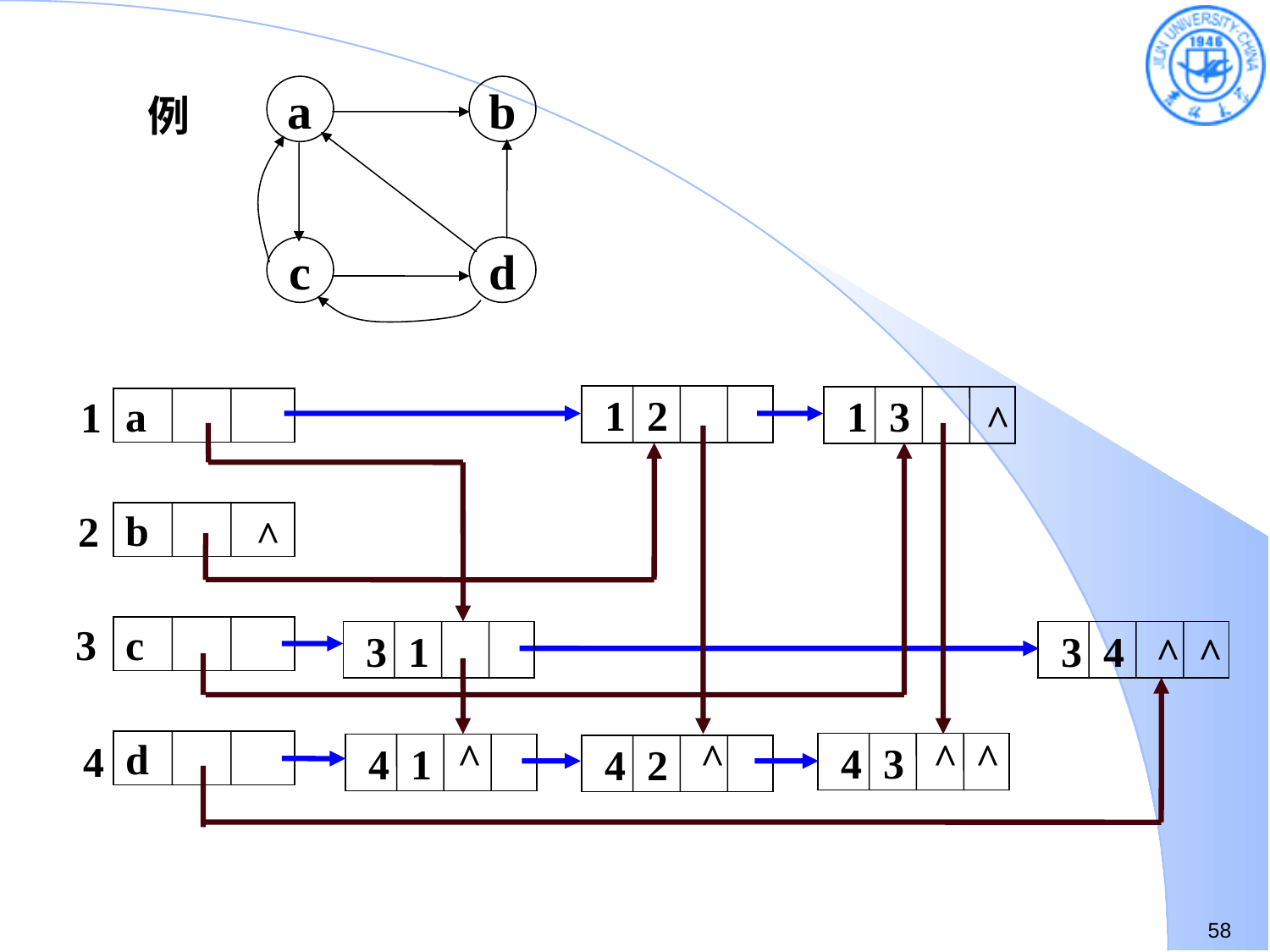

a
b

c
d

例

1
a

2
b

3
c

4
d

 1  2
 1  3
 3  1
 3  4
 4  3
 4  1
 4  2

^

^
^
^

^
^
^
^